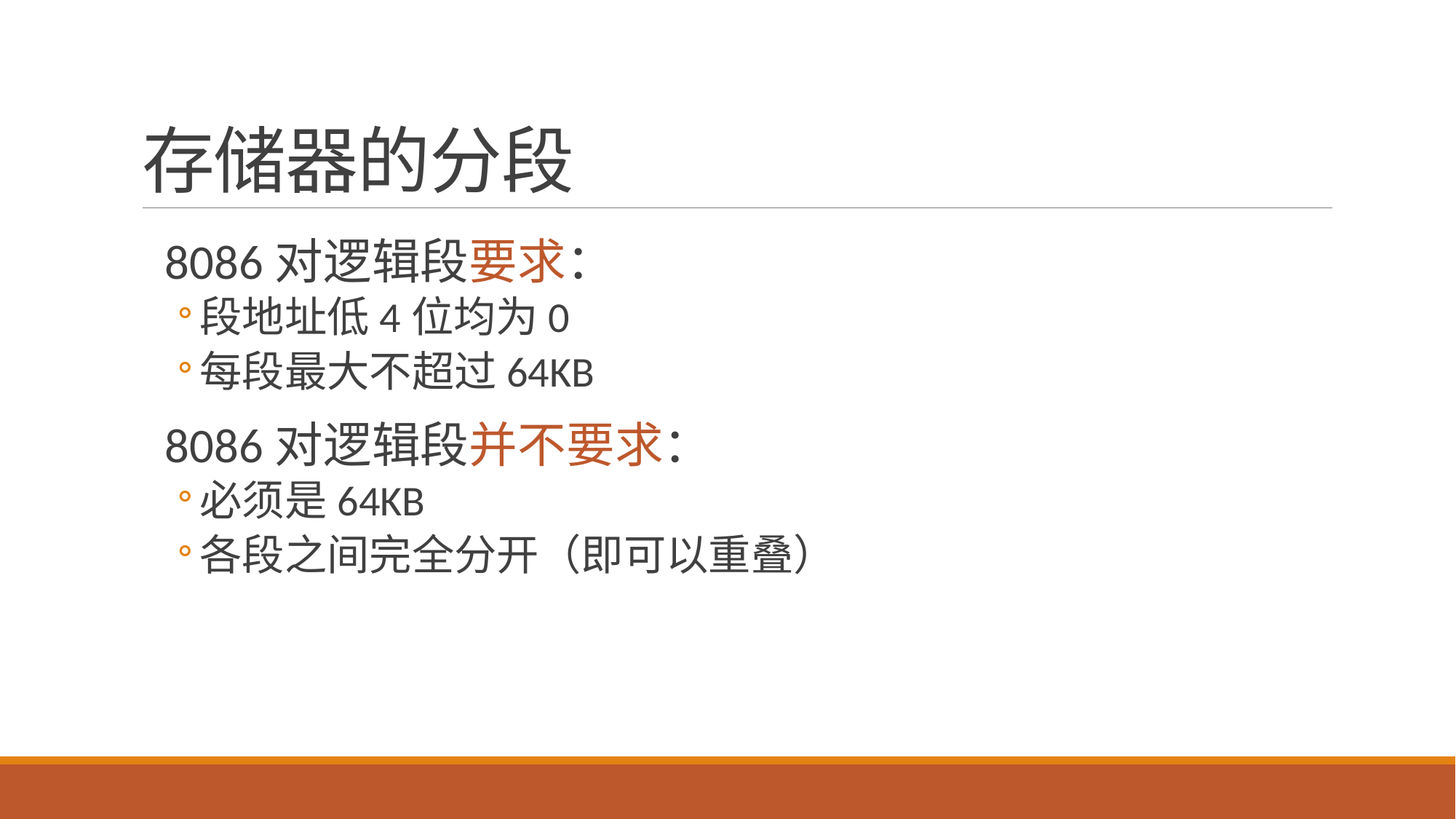

# 存储器的分段
8086对逻辑段要求：
段地址低4位均为0
每段最大不超过64KB
8086对逻辑段并不要求：
必须是64KB
各段之间完全分开（即可以重叠）